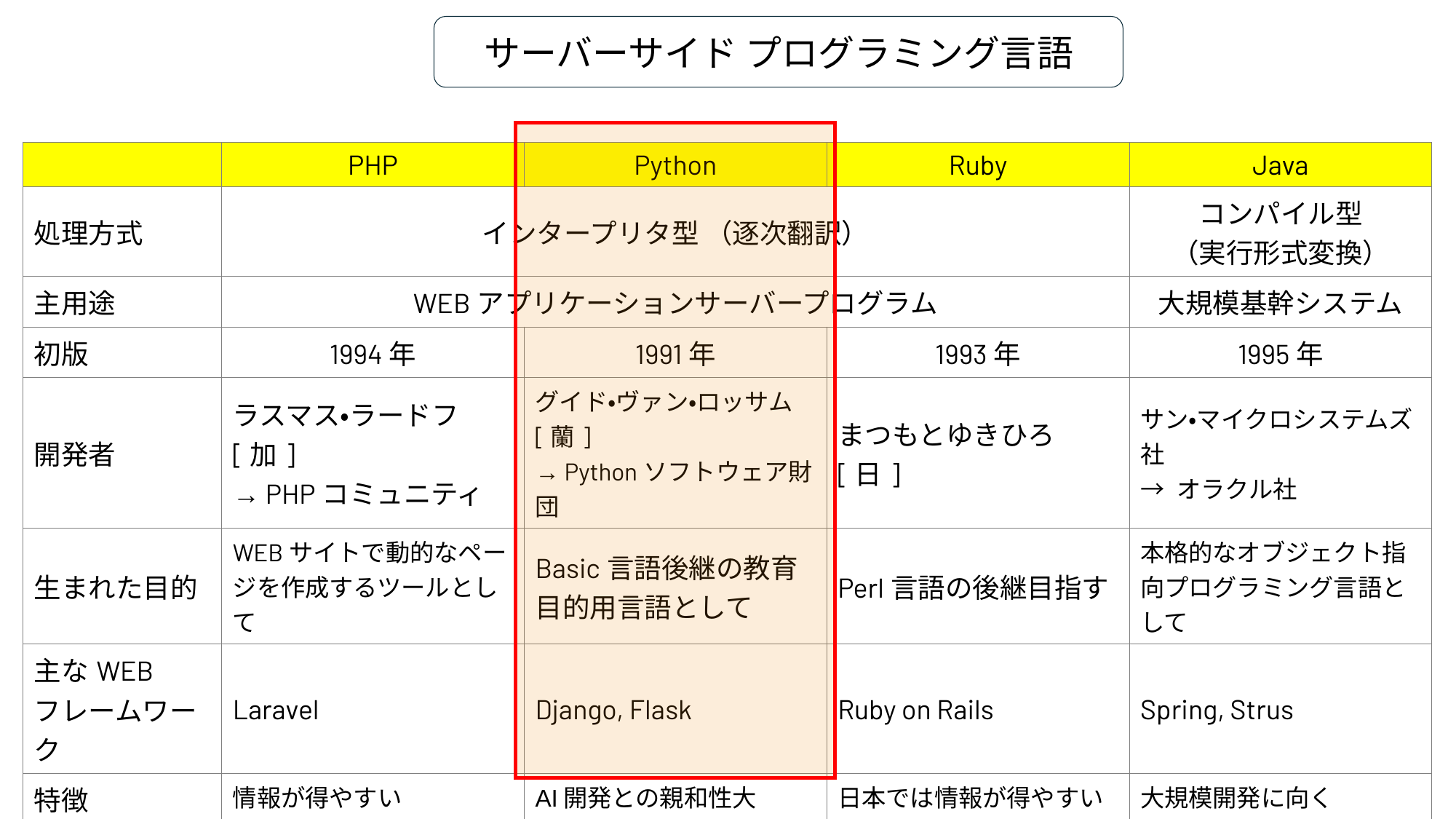

サーバーサイド プログラミング言語

|  | PHP | Python | Ruby | Java |
| --- | --- | --- | --- | --- |
| 処理方式 | インタープリタ型 （逐次翻訳） |  |  | コンパイル型 （実行形式変換） |
| 主用途 | WEBアプリケーションサーバープログラム |  |  | 大規模基幹システム |
| 初版 | 1994年 | 1991年 | 1993年 | 1995年 |
| 開発者 | ラスマス・ラードフ[加] → PHPコミュニティ | グイド・ヴァン・ロッサム[蘭] → Pythonソフトウェア財団 | まつもとゆきひろ[日] | サン・マイクロシステムズ社 → オラクル社 |
| 生まれた目的 | WEBサイトで動的なページを作成するツールとして | Basic言語後継の教育目的用言語として | Perl言語の後継目指す | 本格的なオブジェクト指向プログラミング言語として |
| 主なWEB フレームワーク | Laravel | Django, Flask | Ruby on Rails | Spring, Strus |
| 特徴 | 情報が得やすい | AI開発との親和性大 | 日本では情報が得やすい | 大規模開発に向く |
| 短所 | ・WEB開発以外では使いにくい。 ・記述の自由度が高すぎる ・実行速度やや遅い | ・日本語情報が（比較的）少ない（少なかった） ・実行速度やや遅い | ・実行速度遅い ・コミュニティ小さい | ・JVM(Java Virtual Machine)が必須 ・メモリ消費大きい |